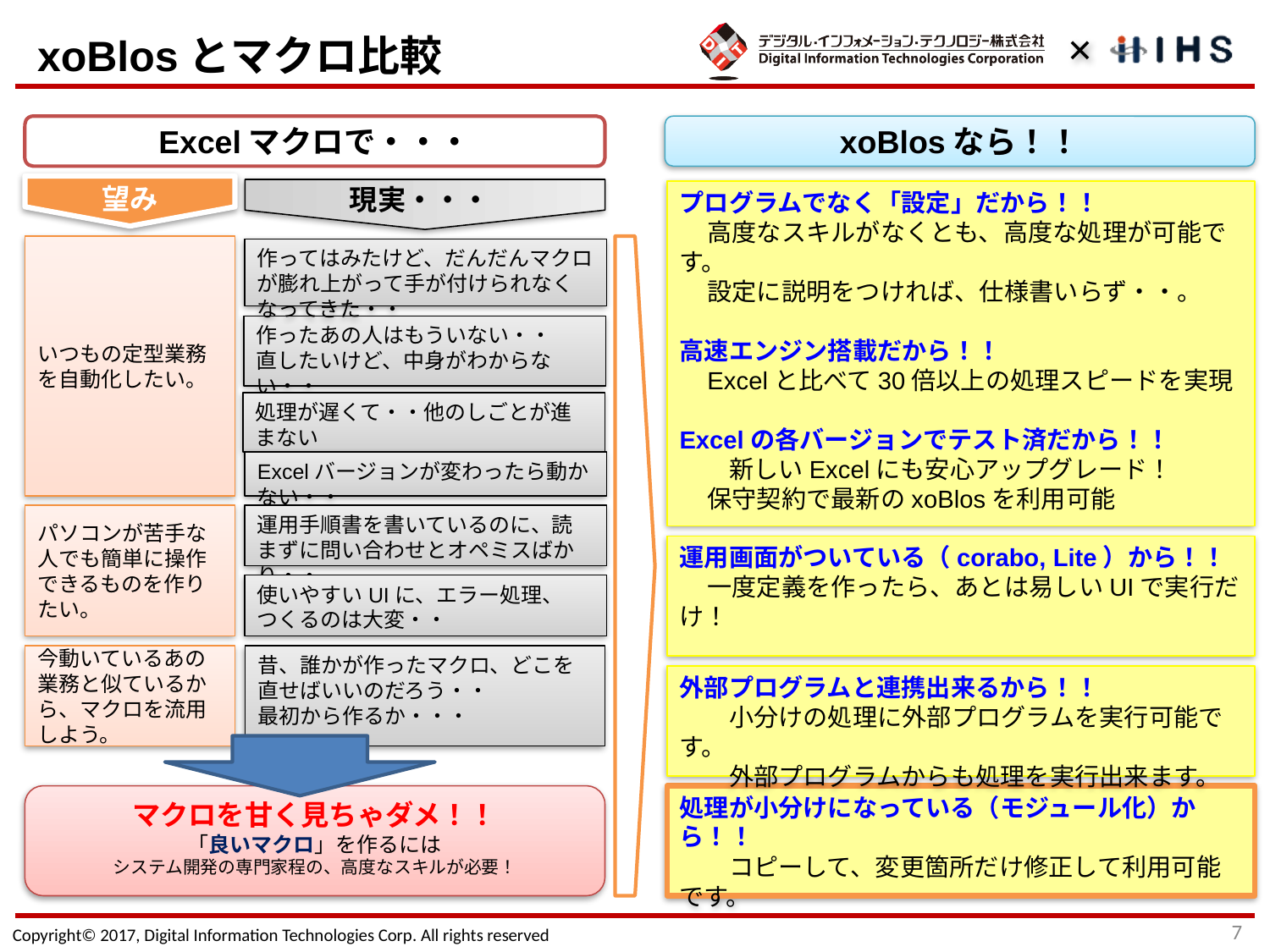

xoBlosとマクロ比較

Excelマクロで・・・
xoBlosなら！！
望み
現実・・・
プログラムでなく「設定」だから！！
    高度なスキルがなくとも、高度な処理が可能です。
    設定に説明をつければ、仕様書いらず・・。

高速エンジン搭載だから！！
    Excelと比べて30倍以上の処理スピードを実現

Excelの各バージョンでテスト済だから！！
　　新しいExcelにも安心アップグレード！
    保守契約で最新のxoBlosを利用可能
いつもの定型業務を自動化したい。

作ってはみたけど、だんだんマクロが膨れ上がって手が付けられなくなってきた・・
作ったあの人はもういない・・
直したいけど、中身がわからない・・
処理が遅くて・・他のしごとが進まない
Excelバージョンが変わったら動かない・・
パソコンが苦手な人でも簡単に操作できるものを作りたい。
運用手順書を書いているのに、読まずに問い合わせとオペミスばかり・・
運用画面がついている（corabo, Lite）から！！
    一度定義を作ったら、あとは易しいUIで実行だけ！
使いやすいUIに、エラー処理、
つくるのは大変・・
今動いているあの業務と似ているから、マクロを流用しよう。
昔、誰かが作ったマクロ、どこを直せばいいのだろう・・
最初から作るか・・・
外部プログラムと連携出来るから！！
　　小分けの処理に外部プログラムを実行可能です。
　　外部プログラムからも処理を実行出来ます。

マクロを甘く見ちゃダメ！！
「良いマクロ」を作るには
システム開発の専門家程の、高度なスキルが必要！
処理が小分けになっている（モジュール化）から！！
　　コピーして、変更箇所だけ修正して利用可能です。

7